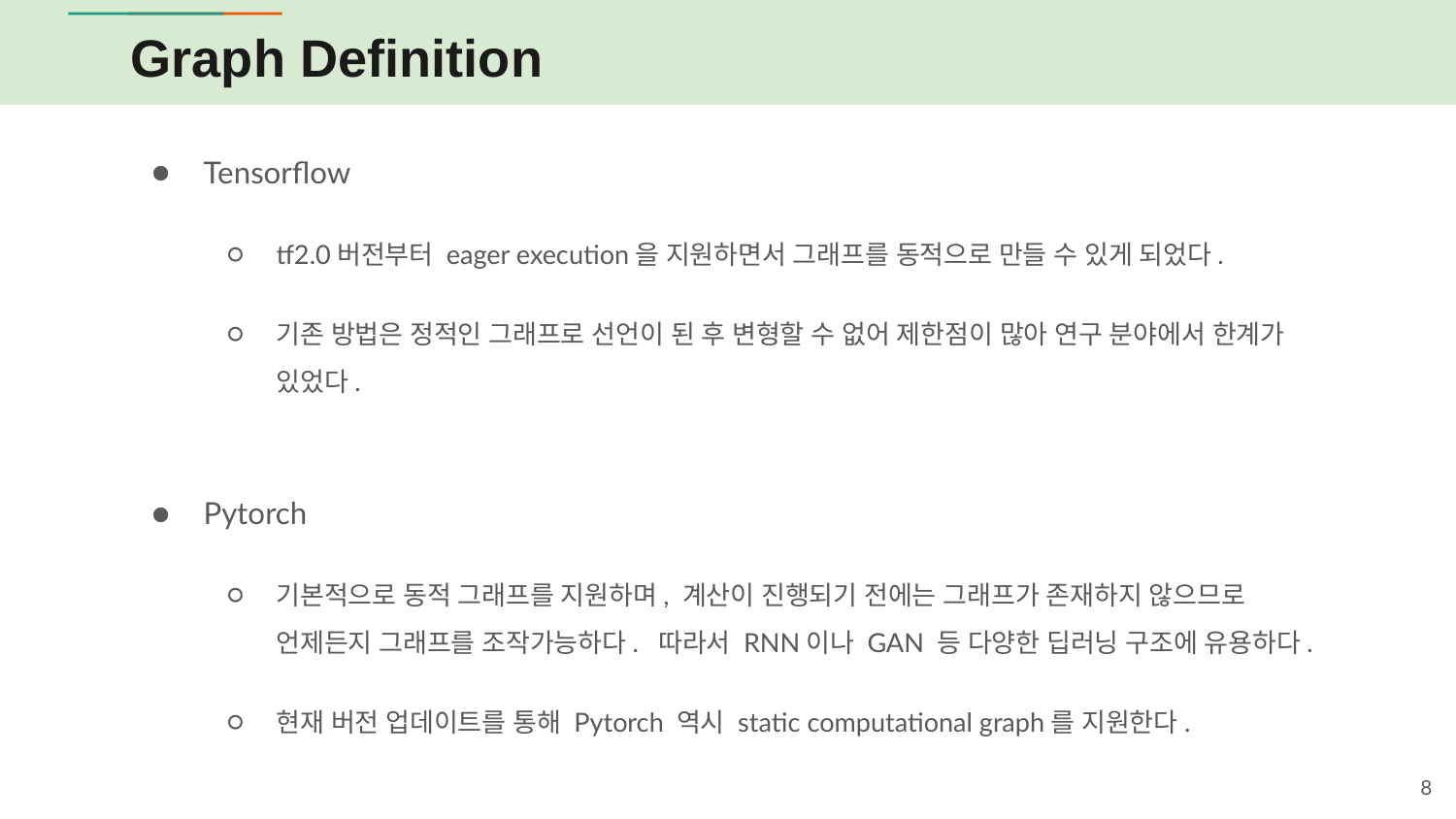

# Graph Definition
Tensorflow
tf2.0버전부터 eager execution을 지원하면서 그래프를 동적으로 만들 수 있게 되었다.
기존 방법은 정적인 그래프로 선언이 된 후 변형할 수 없어 제한점이 많아 연구 분야에서 한계가 있었다.

Pytorch
기본적으로 동적 그래프를 지원하며, 계산이 진행되기 전에는 그래프가 존재하지 않으므로 언제든지 그래프를 조작가능하다.  따라서 RNN이나 GAN 등 다양한 딥러닝 구조에 유용하다.
현재 버전 업데이트를 통해 Pytorch 역시 static computational graph를 지원한다.

8